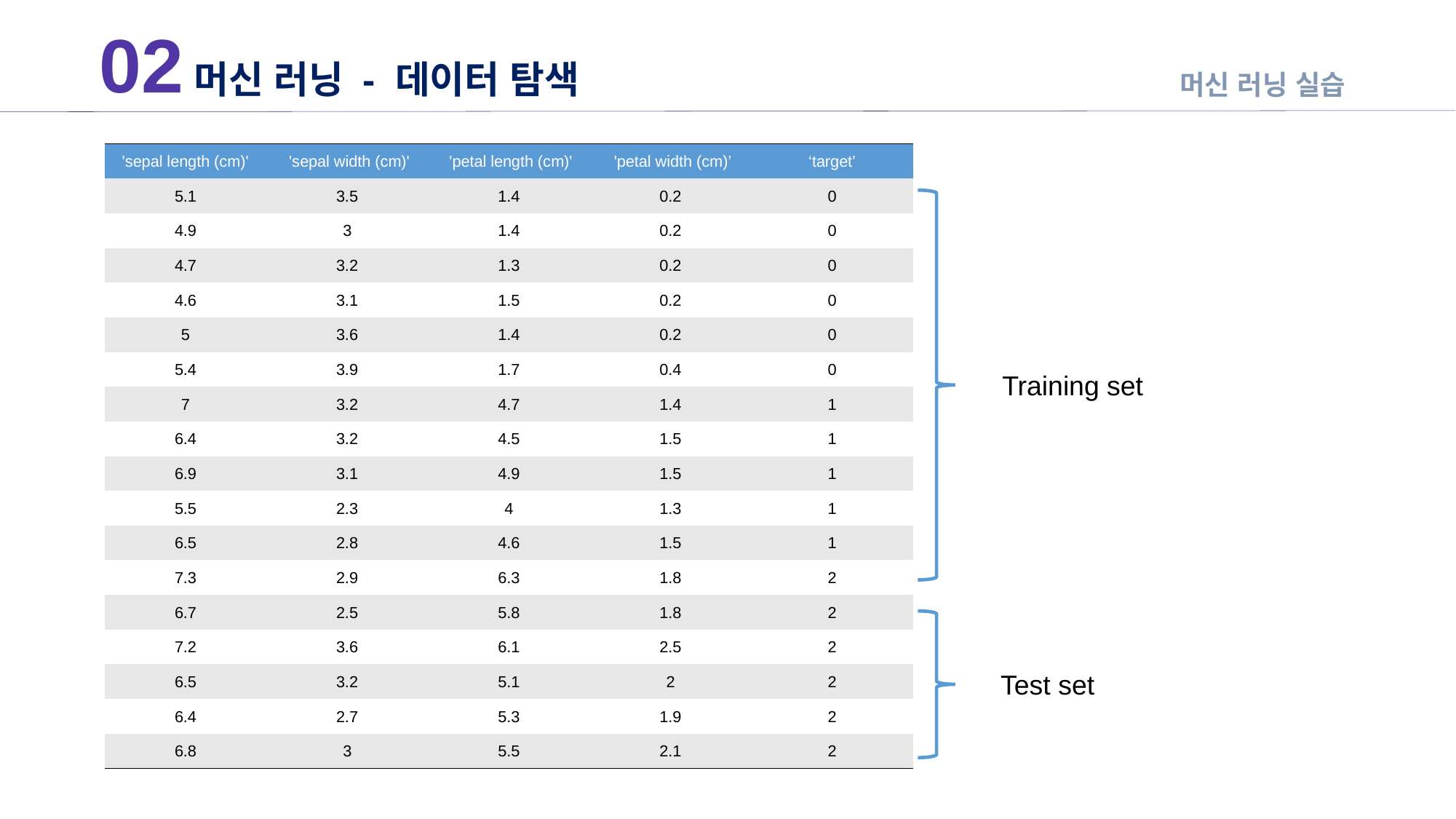

02
머신 러닝 - 데이터 탐색
머신 러닝 실습

| 'sepal length (cm)' | 'sepal width (cm)' | 'petal length (cm)' | 'petal width (cm)’ | ‘target’ |
| --- | --- | --- | --- | --- |
| 5.1 | 3.5 | 1.4 | 0.2 | 0 |
| 4.9 | 3 | 1.4 | 0.2 | 0 |
| 4.7 | 3.2 | 1.3 | 0.2 | 0 |
| 4.6 | 3.1 | 1.5 | 0.2 | 0 |
| 5 | 3.6 | 1.4 | 0.2 | 0 |
| 5.4 | 3.9 | 1.7 | 0.4 | 0 |
| 7 | 3.2 | 4.7 | 1.4 | 1 |
| 6.4 | 3.2 | 4.5 | 1.5 | 1 |
| 6.9 | 3.1 | 4.9 | 1.5 | 1 |
| 5.5 | 2.3 | 4 | 1.3 | 1 |
| 6.5 | 2.8 | 4.6 | 1.5 | 1 |
| 7.3 | 2.9 | 6.3 | 1.8 | 2 |
| 6.7 | 2.5 | 5.8 | 1.8 | 2 |
| 7.2 | 3.6 | 6.1 | 2.5 | 2 |
| 6.5 | 3.2 | 5.1 | 2 | 2 |
| 6.4 | 2.7 | 5.3 | 1.9 | 2 |
| 6.8 | 3 | 5.5 | 2.1 | 2 |

Training set

Test set